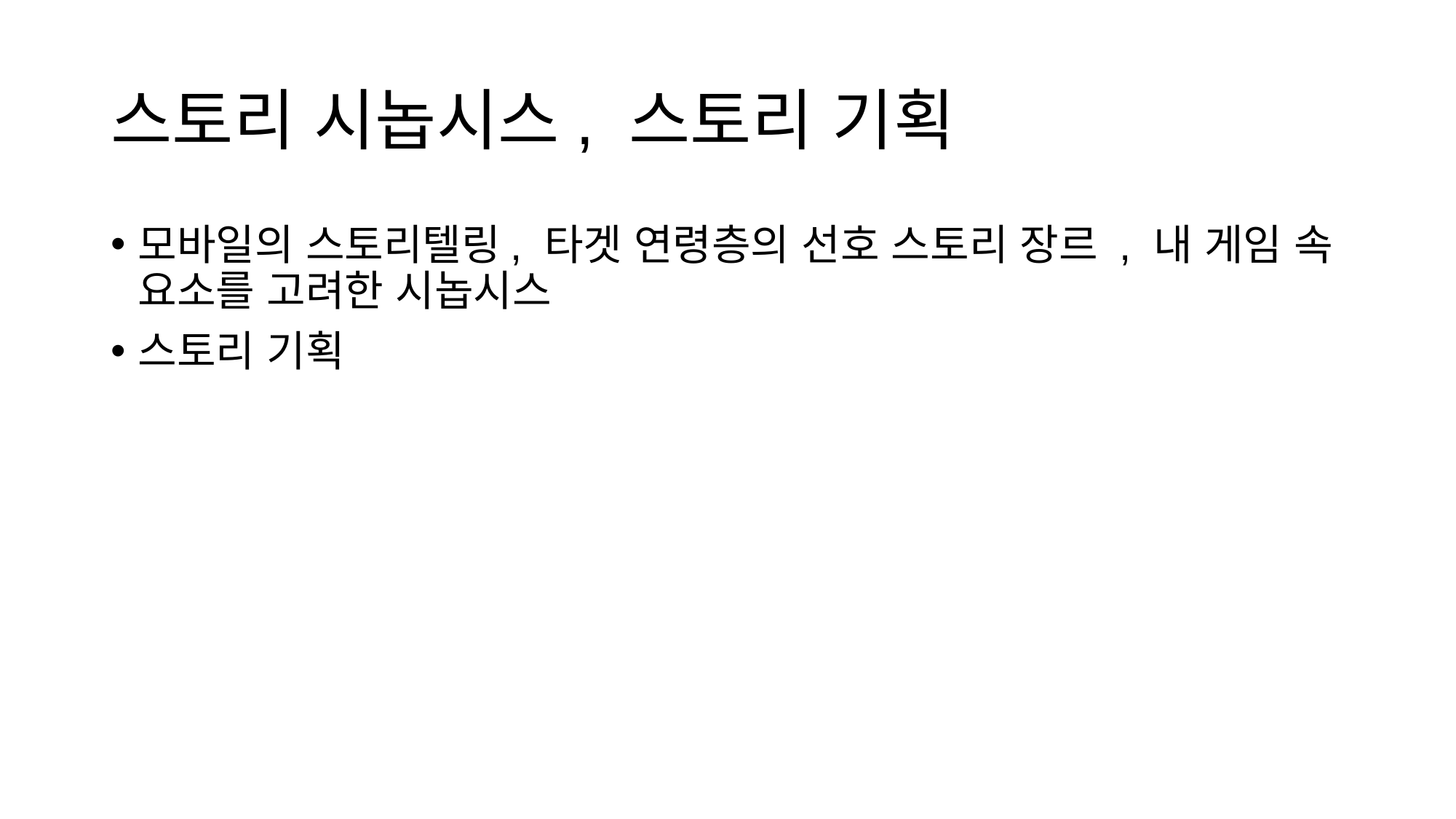

# 스토리 시놉시스, 스토리 기획
모바일의 스토리텔링, 타겟 연령층의 선호 스토리 장르 , 내 게임 속 요소를 고려한 시놉시스
스토리 기획